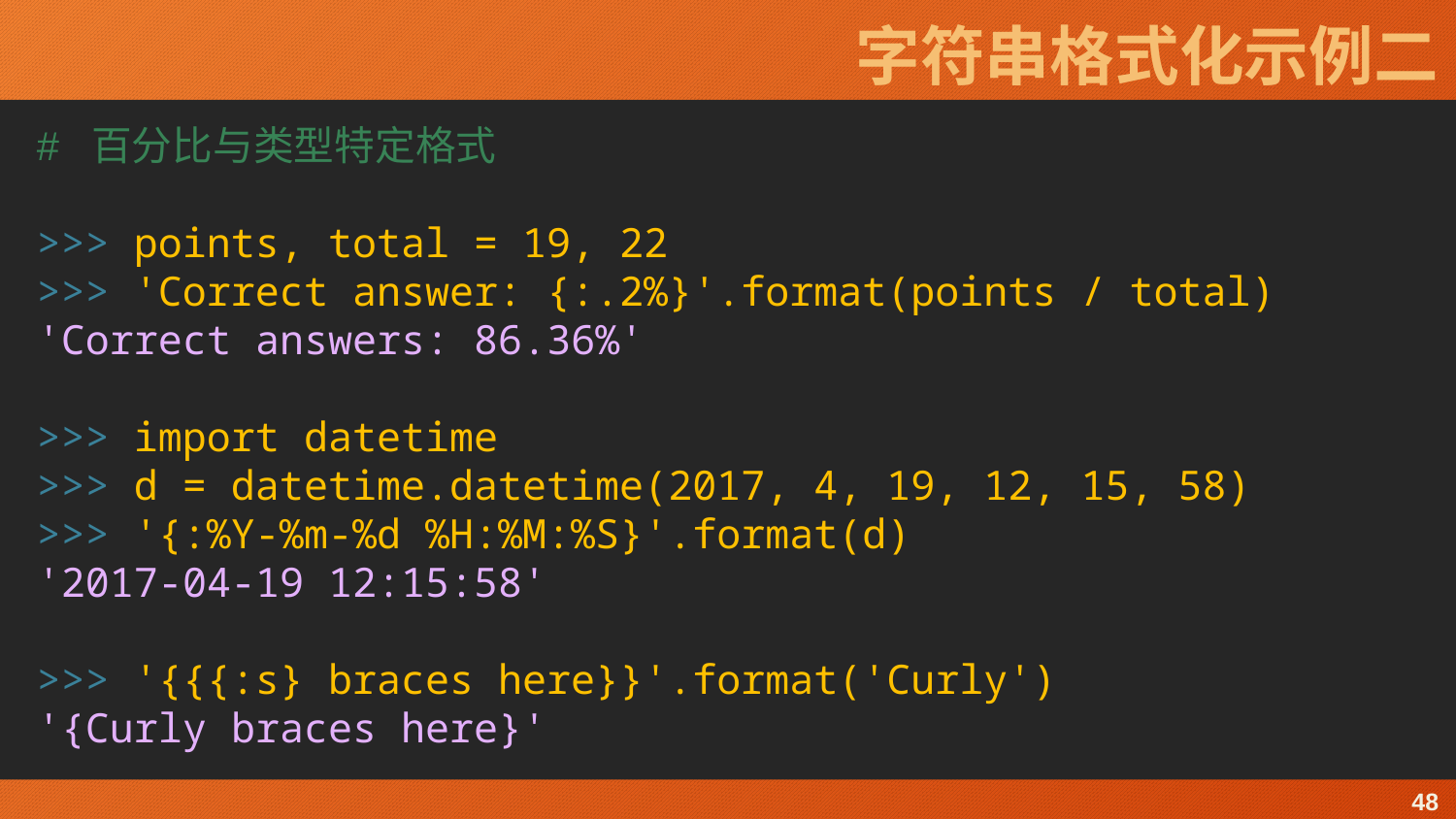

# 字符串格式化示例二
#  百分比与类型特定格式

>>> points, total = 19, 22
>>> 'Correct answer: {:.2%}'.format(points / total)
'Correct answers: 86.36%'

>>> import datetime
>>> d = datetime.datetime(2017, 4, 19, 12, 15, 58)
>>> '{:%Y-%m-%d %H:%M:%S}'.format(d)
'2017-04-19 12:15:58'

>>> '{{{:s} braces here}}'.format('Curly')
'{Curly braces here}'
48